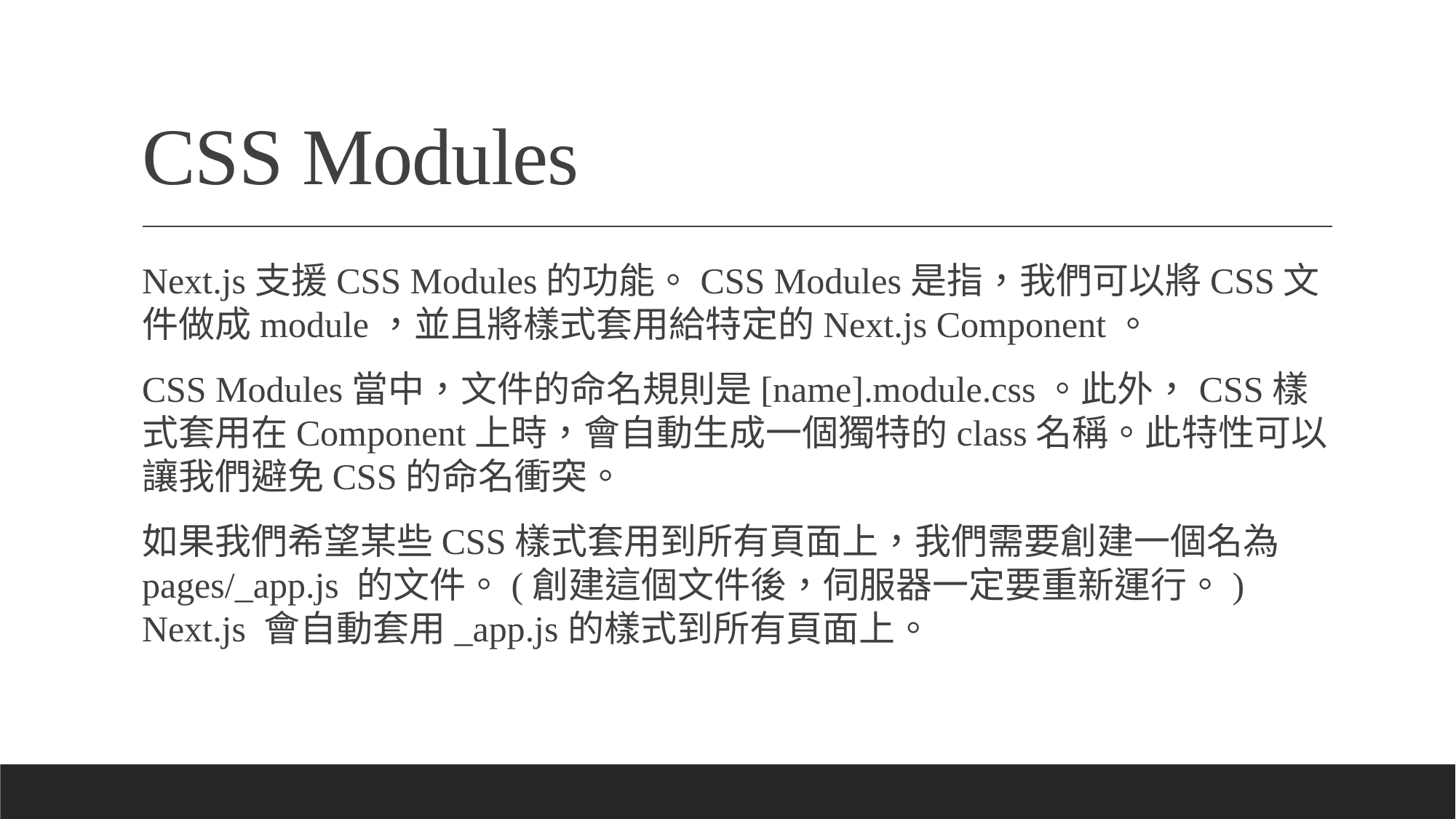

# CSS Modules
Next.js支援CSS Modules的功能。CSS Modules是指，我們可以將CSS文件做成module，並且將樣式套用給特定的Next.js Component。
CSS Modules當中，文件的命名規則是[name].module.css。此外，CSS樣式套用在Component上時，會自動生成一個獨特的class名稱。此特性可以讓我們避免CSS的命名衝突。
如果我們希望某些CSS樣式套用到所有頁面上，我們需要創建一個名為 pages/_app.js 的文件。(創建這個文件後，伺服器一定要重新運行。) Next.js 會自動套用_app.js的樣式到所有頁面上。